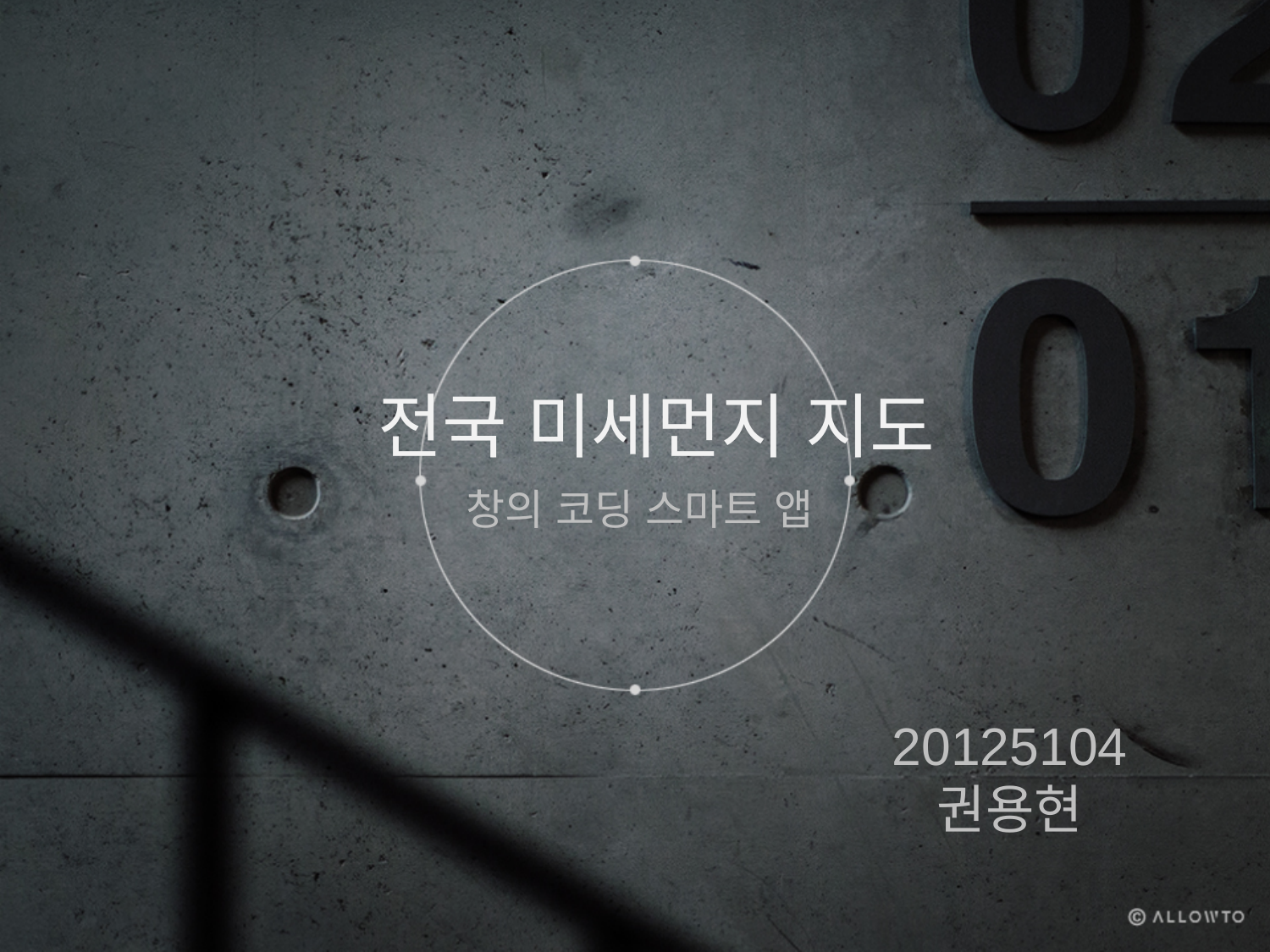

전국 미세먼지 지도
# 창의 코딩 스마트 앱
20125104
권용현